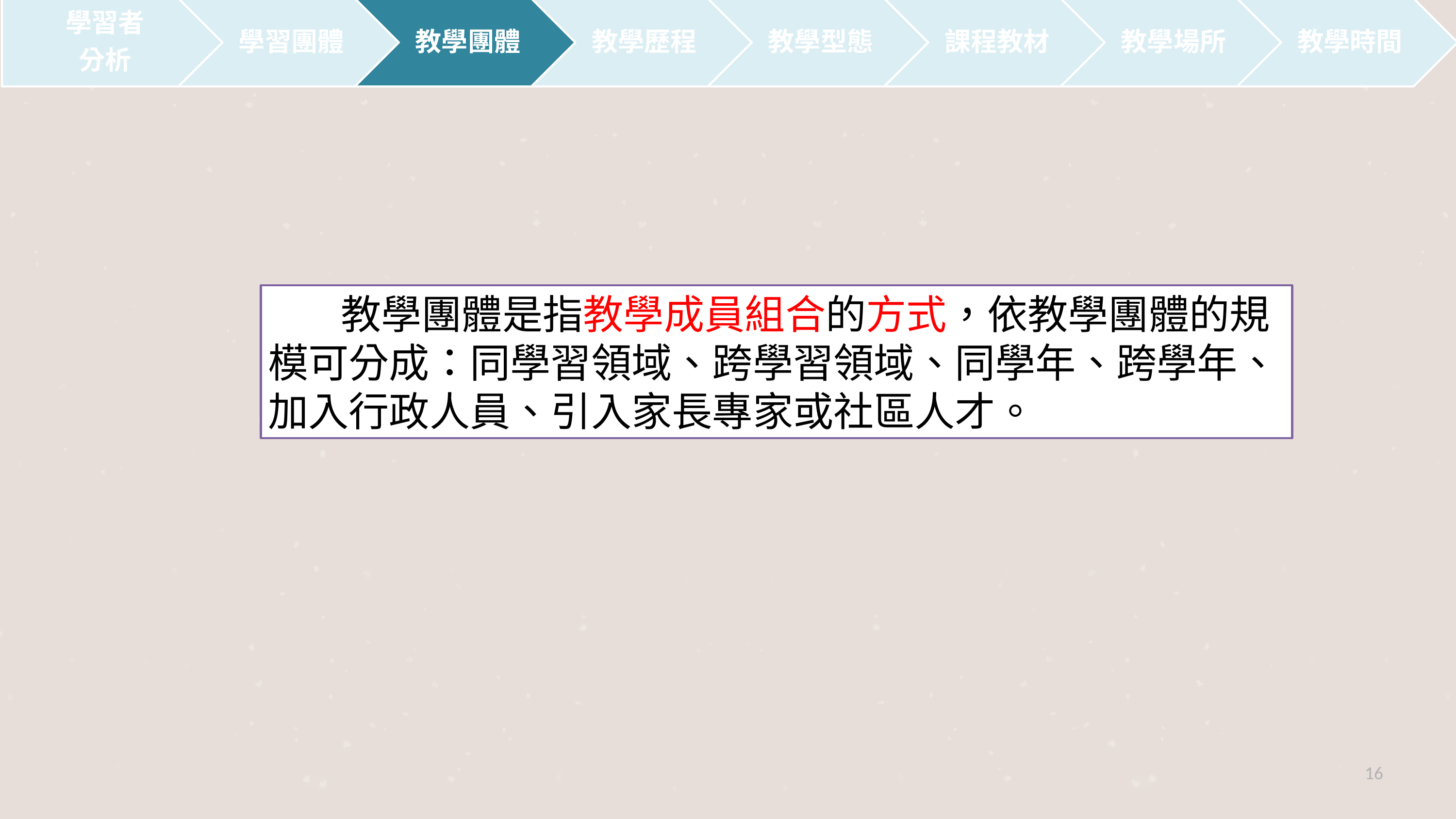

學習者
分析
學習團體
教學團體
教學歷程
教學型態
課程教材
教學場所
教學時間
	教學團體是指教學成員組合的方式，依教學團體的規模可分成：同學習領域、跨學習領域、同學年、跨學年、加入行政人員、引入家長專家或社區人才。
16